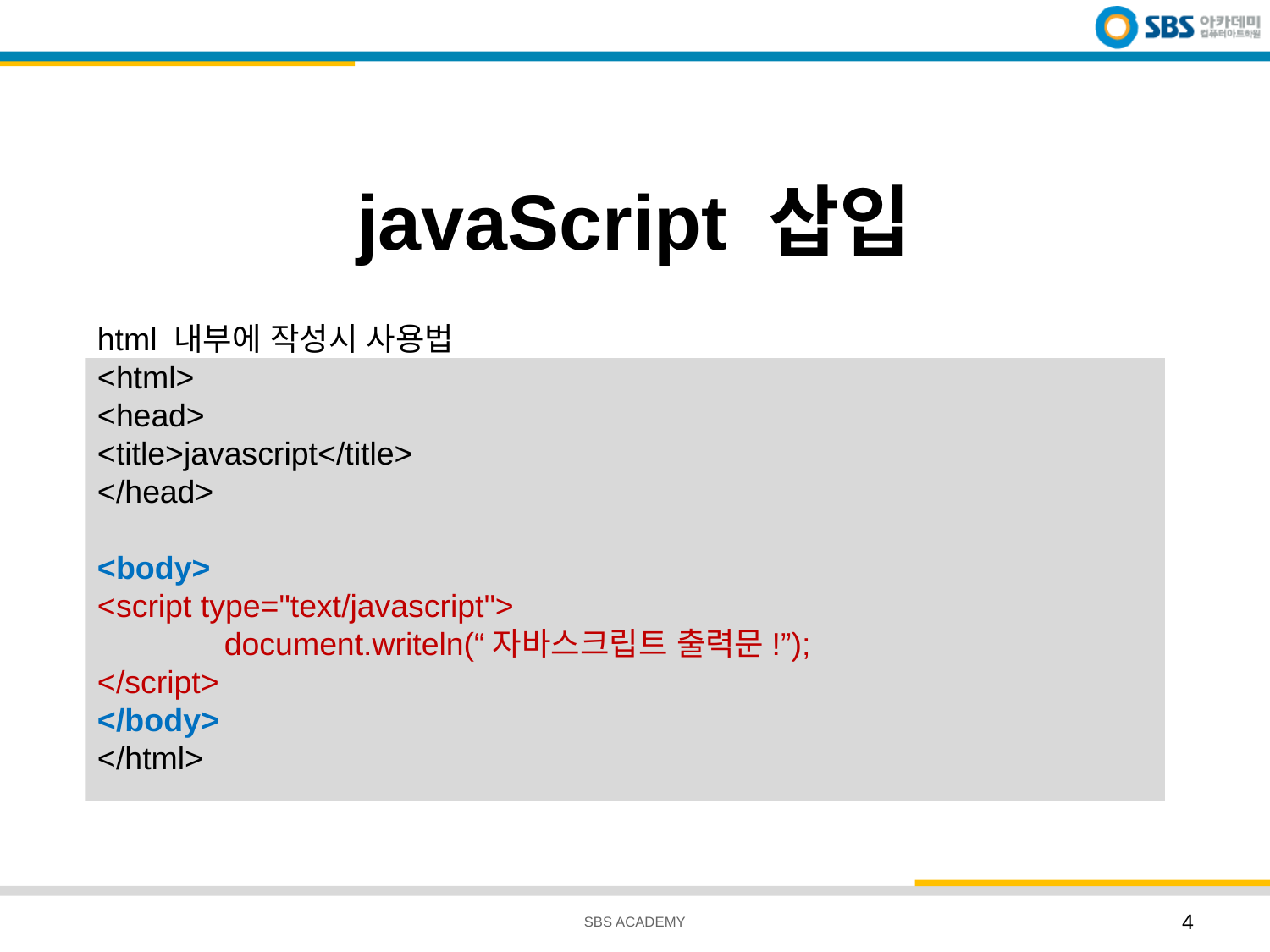

# javaScript 삽입
html 내부에 작성시 사용법
<html>
<head>
<title>javascript</title>
</head>
<body>
<script type="text/javascript">
	document.writeln(“자바스크립트 출력문!”);    
</script>
</body>
</html>

SBS ACADEMY
4